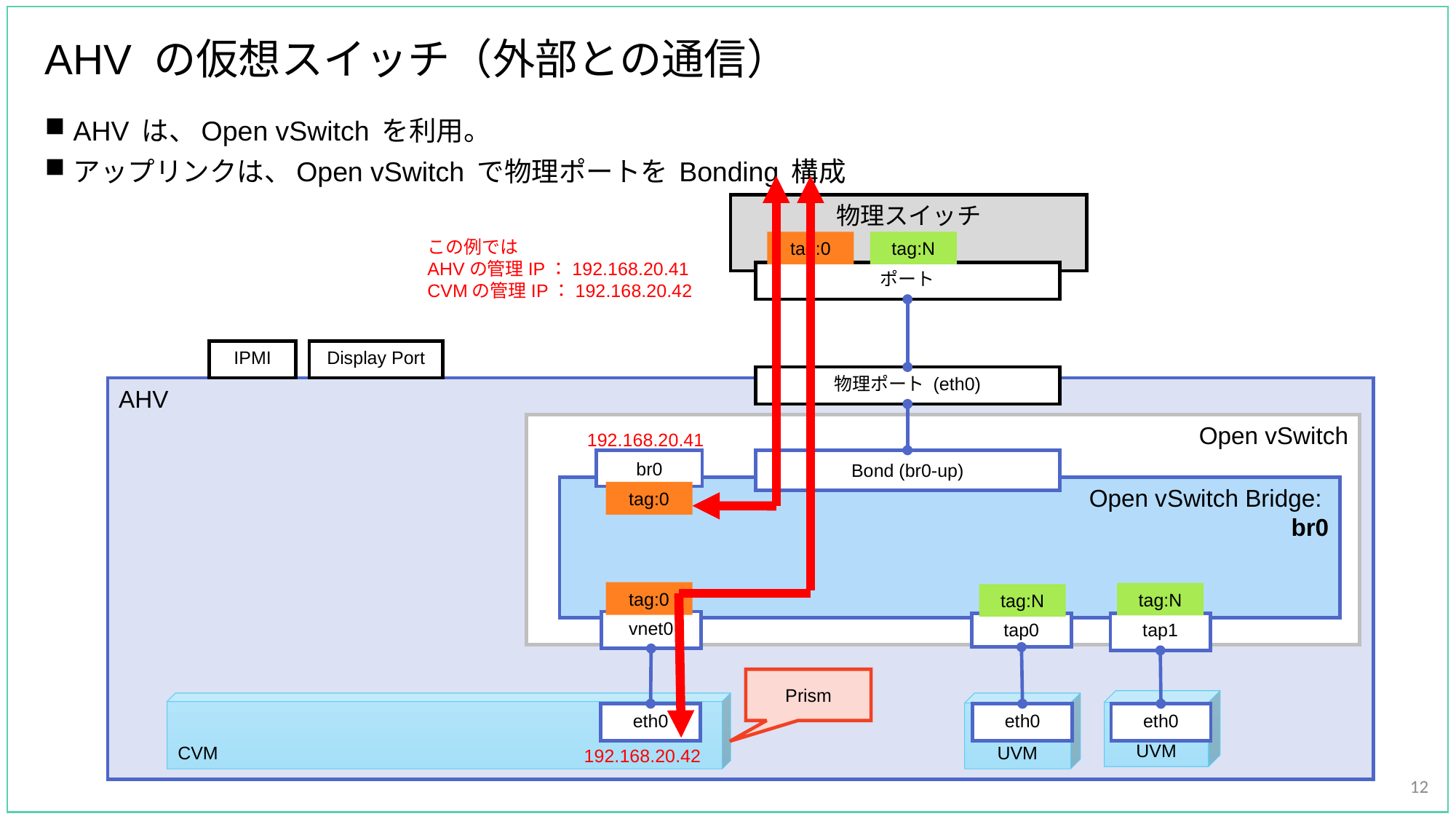

# AHV の仮想スイッチ（外部との通信）
AHV は、Open vSwitch を利用。
アップリンクは、Open vSwitch で物理ポートを Bonding 構成
物理スイッチ
この例では
AHVの管理IP：192.168.20.41
CVMの管理IP：192.168.20.42

tag:0
tag:N
ポート
Display Port
IPMI
物理ポート (eth0)
AHV
Open vSwitch
192.168.20.41
Bond (br0-up)
br0
Open vSwitch Bridge:
br0
tag:0
tag:0
tag:N
tag:N
vnet0
tap0
tap1
Prism
UVM
CVM
UVM
eth0
eth0
eth0
192.168.20.42
12